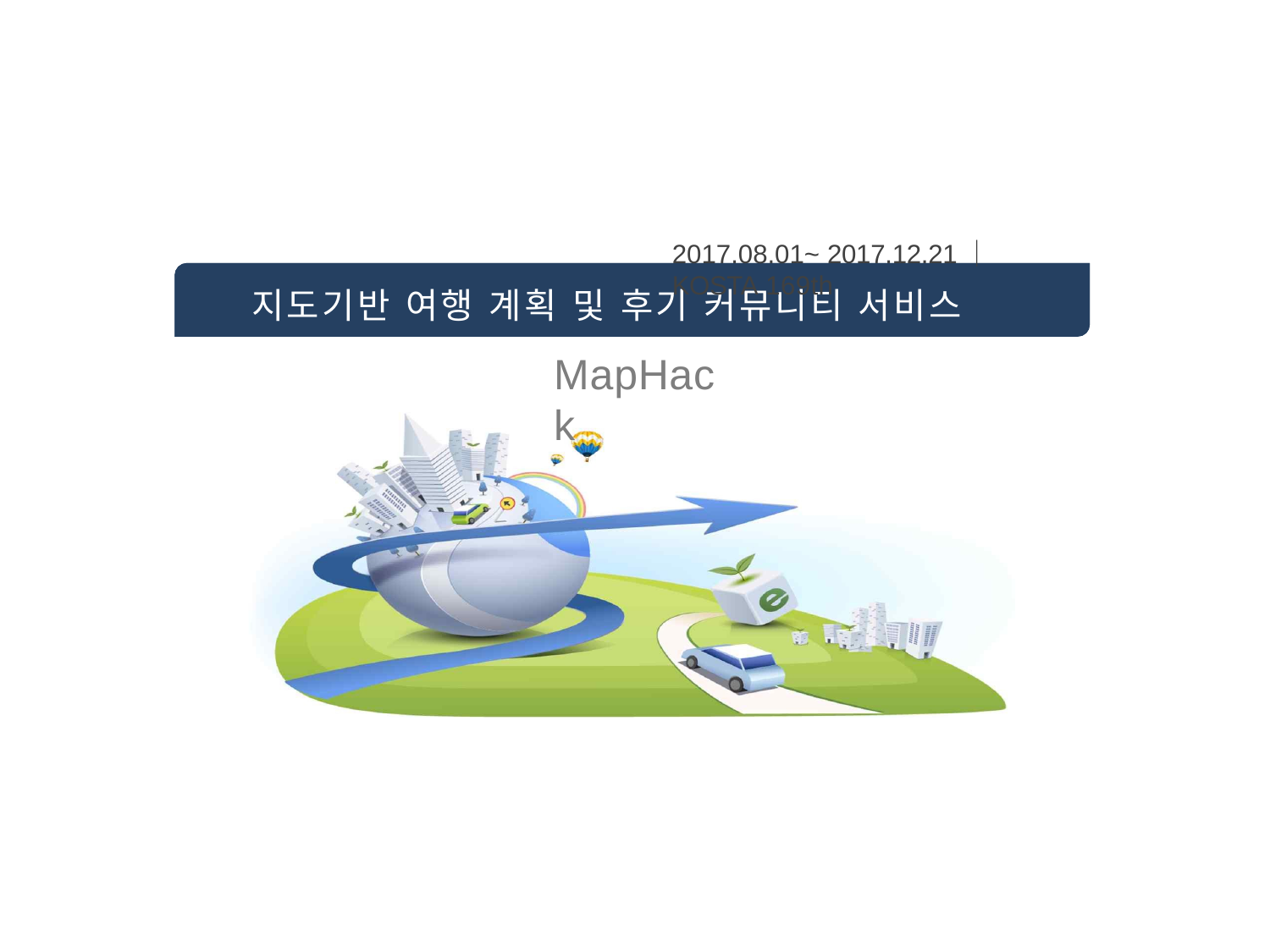

2017.08.01~ 2017.12.21｜KOSTA 169th

지도기반 여행 계획 및 후기 커뮤니티 서비스
MapHack